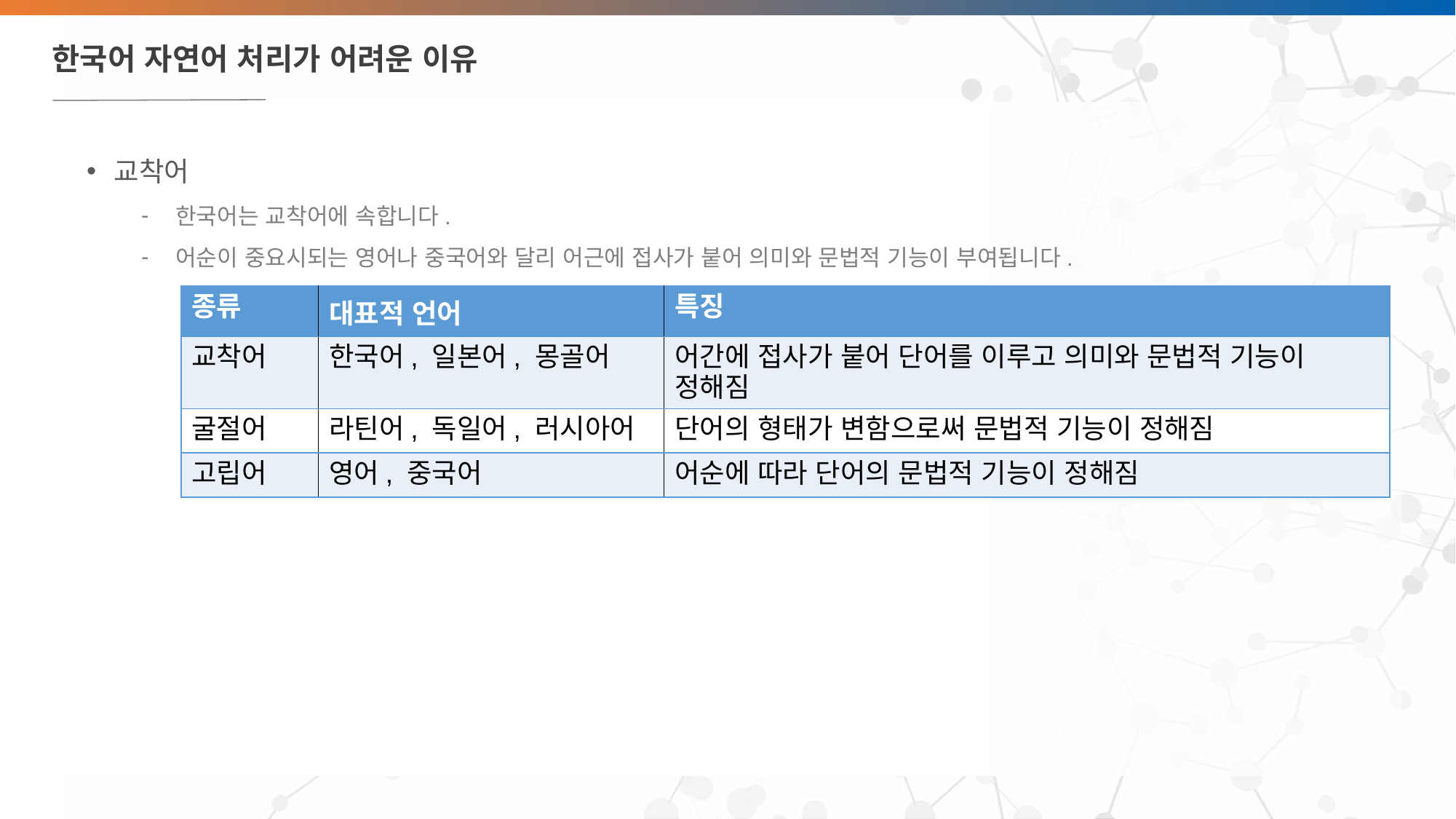

# 한국어 자연어 처리가 어려운 이유

교착어
한국어는 교착어에 속합니다.
어순이 중요시되는 영어나 중국어와 달리 어근에 접사가 붙어 의미와 문법적 기능이 부여됩니다.

| 종류 | 대표적 언어 | 특징 |
| --- | --- | --- |
| 교착어 | 한국어, 일본어, 몽골어 | 어간에 접사가 붙어 단어를 이루고 의미와 문법적 기능이 정해짐 |
| 굴절어 | 라틴어, 독일어, 러시아어 | 단어의 형태가 변함으로써 문법적 기능이 정해짐 |
| 고립어 | 영어, 중국어 | 어순에 따라 단어의 문법적 기능이 정해짐 |